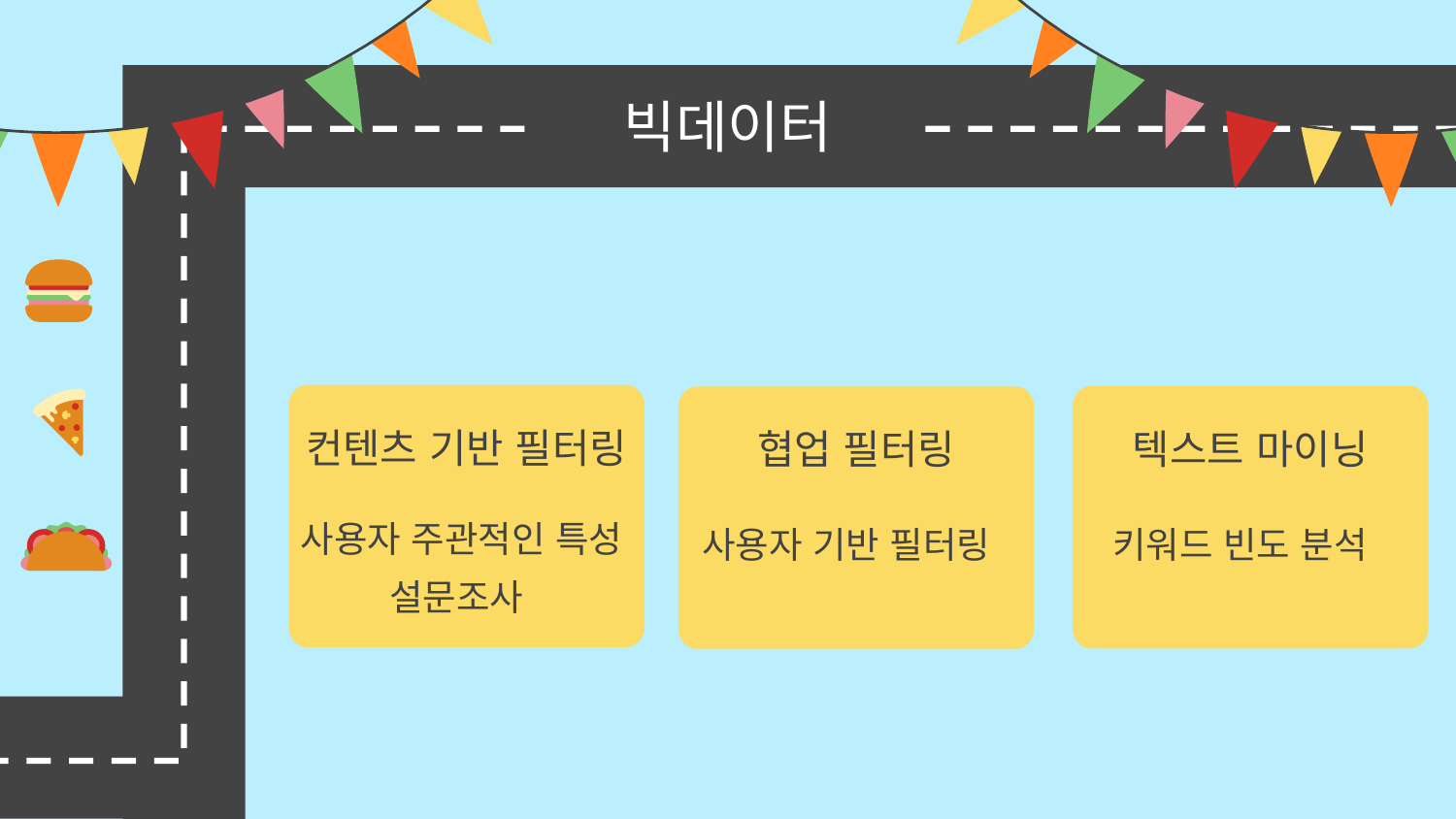

# 빅데이터

컨텐츠 기반 필터링
텍스트 마이닝
협업 필터링
사용자 주관적인 특성

설문조사

키워드 빈도 분석

사용자 기반 필터링